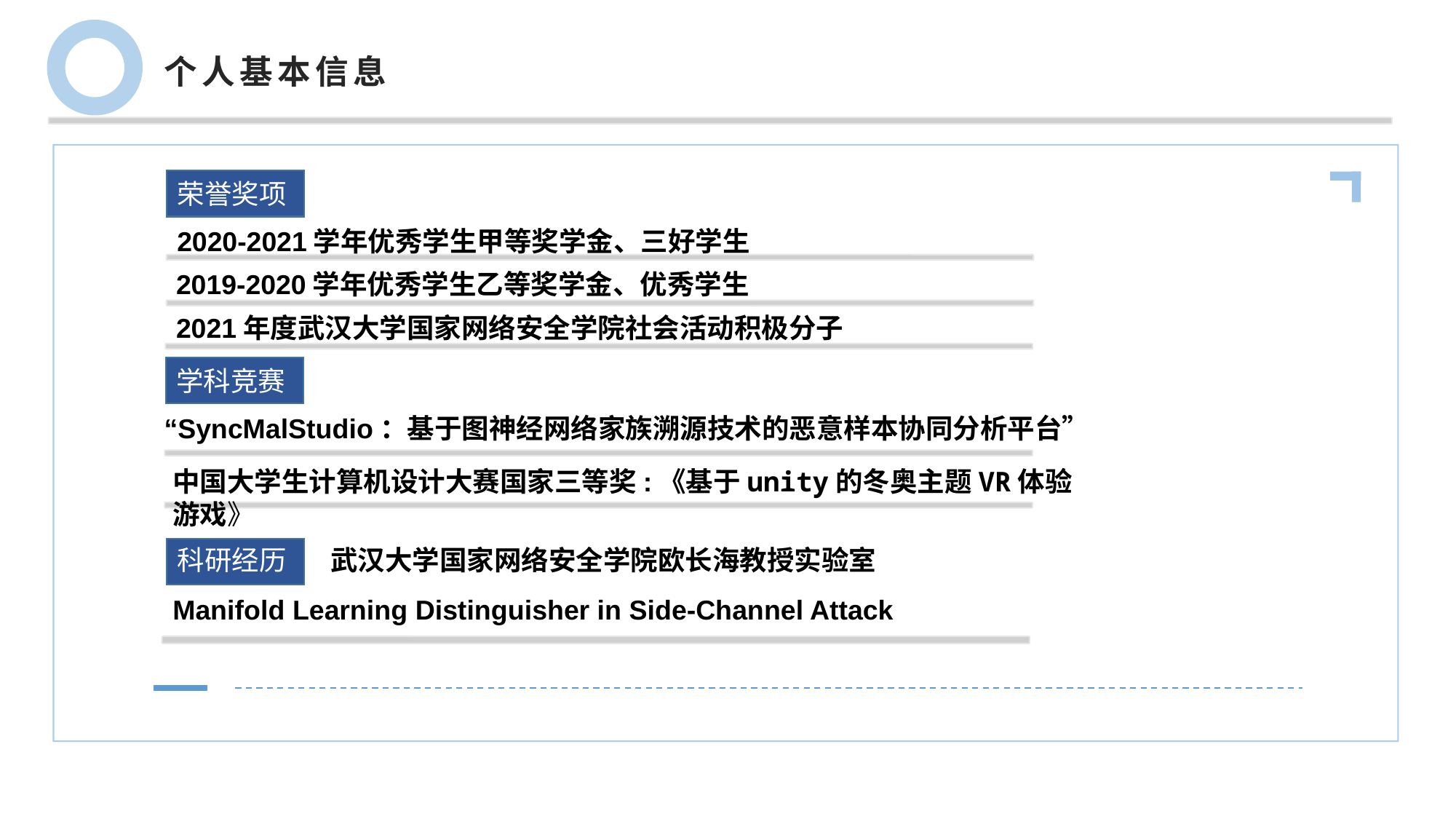

个人基本信息

荣誉奖项
2020-2021学年优秀学生甲等奖学金、三好学生

2019-2020学年优秀学生乙等奖学金、优秀学生

2021年度武汉大学国家网络安全学院社会活动积极分子

学科竞赛
“SyncMalStudio：基于图神经网络家族溯源技术的恶意样本协同分析平台”

中国大学生计算机设计大赛国家三等奖:《基于unity的冬奥主题VR体验游戏》

武汉大学国家网络安全学院欧长海教授实验室
科研经历

Manifold Learning Distinguisher in Side-Channel Attack